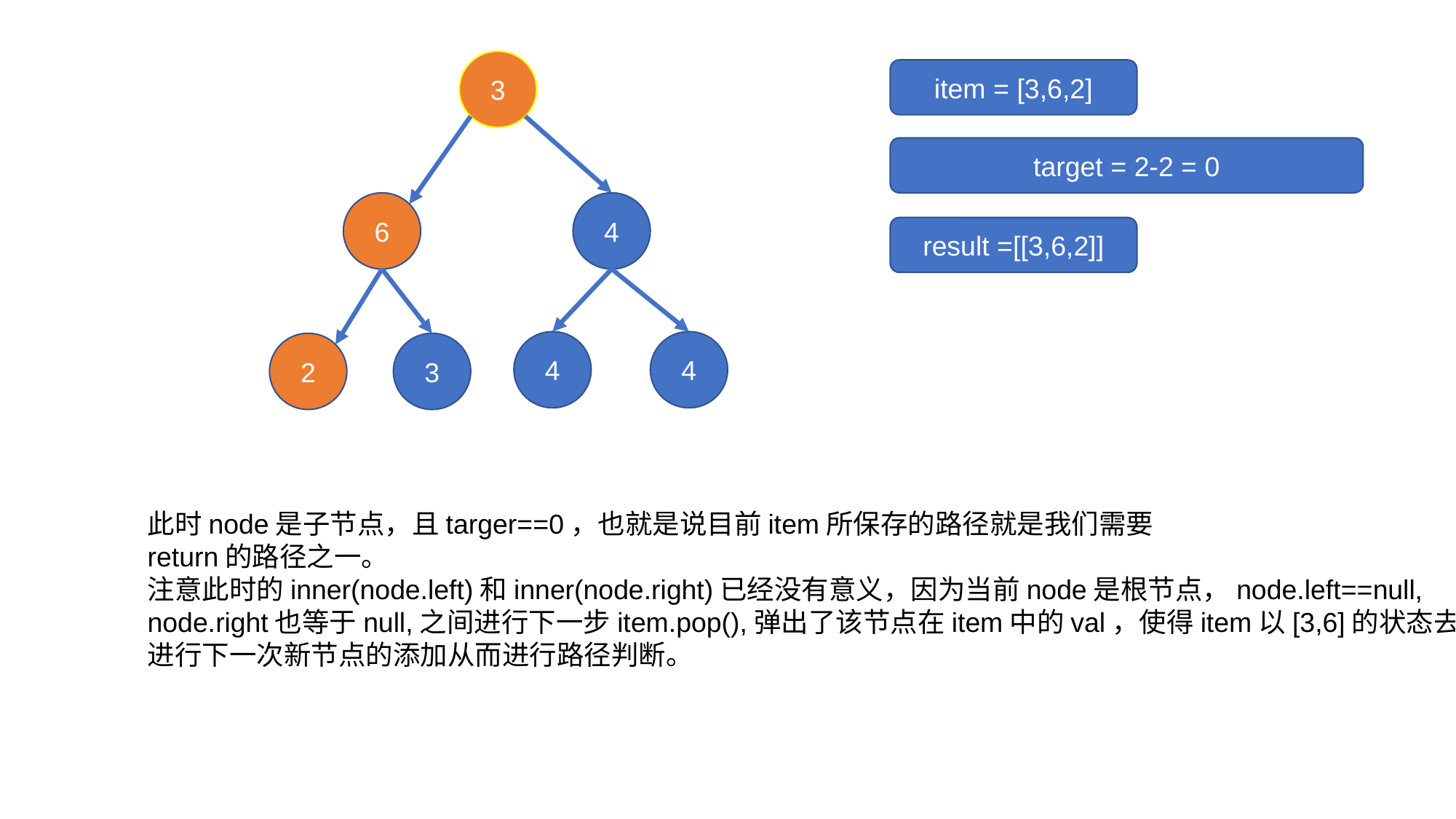

3
item = [3,6,2]
target = 2-2 = 0
6
4
result =[[3,6,2]]
4
4
3
2
此时node是子节点，且targer==0，也就是说目前item所保存的路径就是我们需要
return的路径之一。
注意此时的inner(node.left)和inner(node.right)已经没有意义，因为当前node是根节点，node.left==null,
node.right也等于null,之间进行下一步item.pop(),弹出了该节点在item中的val，使得item以[3,6]的状态去
进行下一次新节点的添加从而进行路径判断。